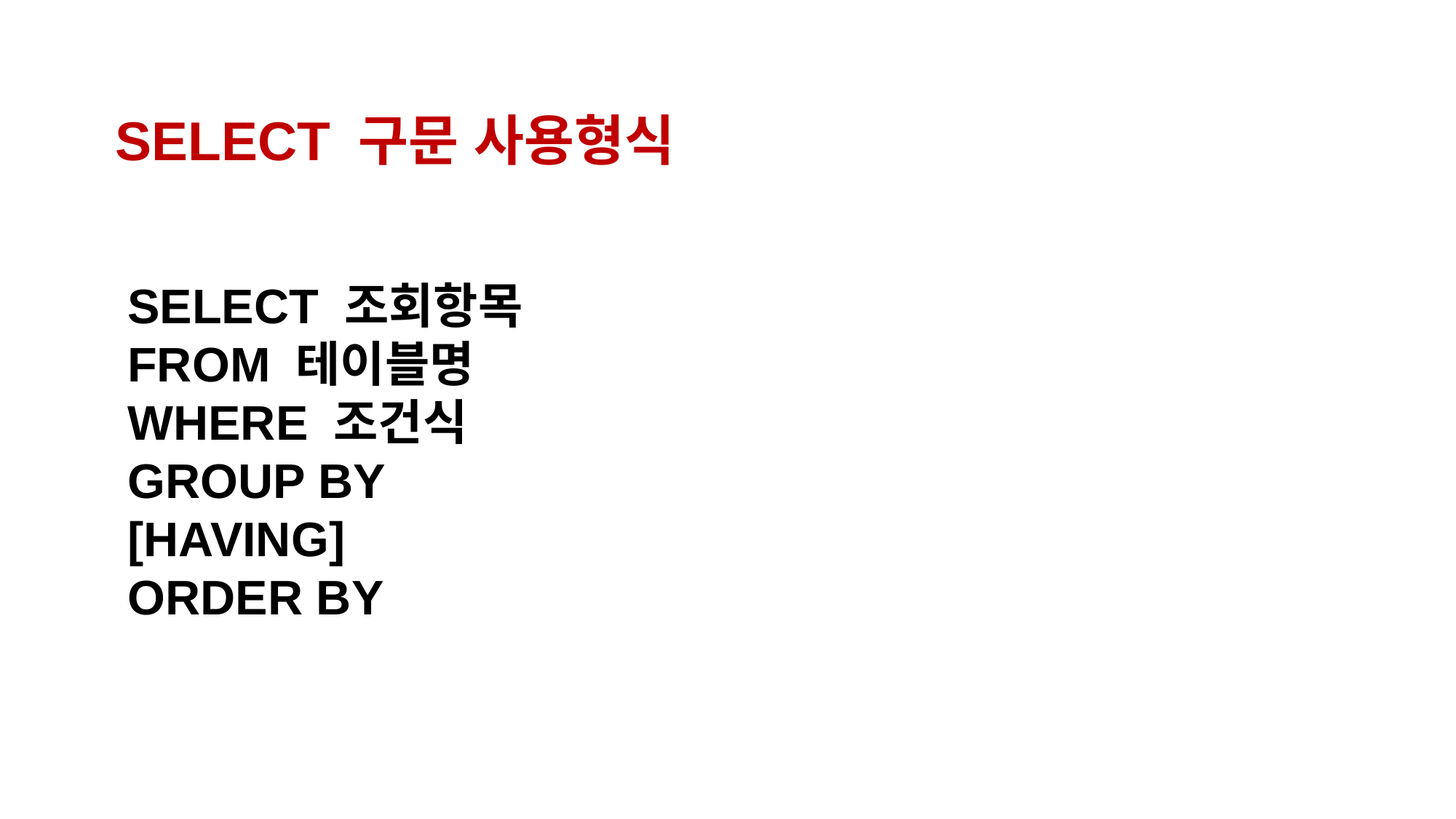

SELECT 구문 사용형식
SELECT 조회항목
FROM 테이블명
WHERE 조건식
GROUP BY
[HAVING]
ORDER BY